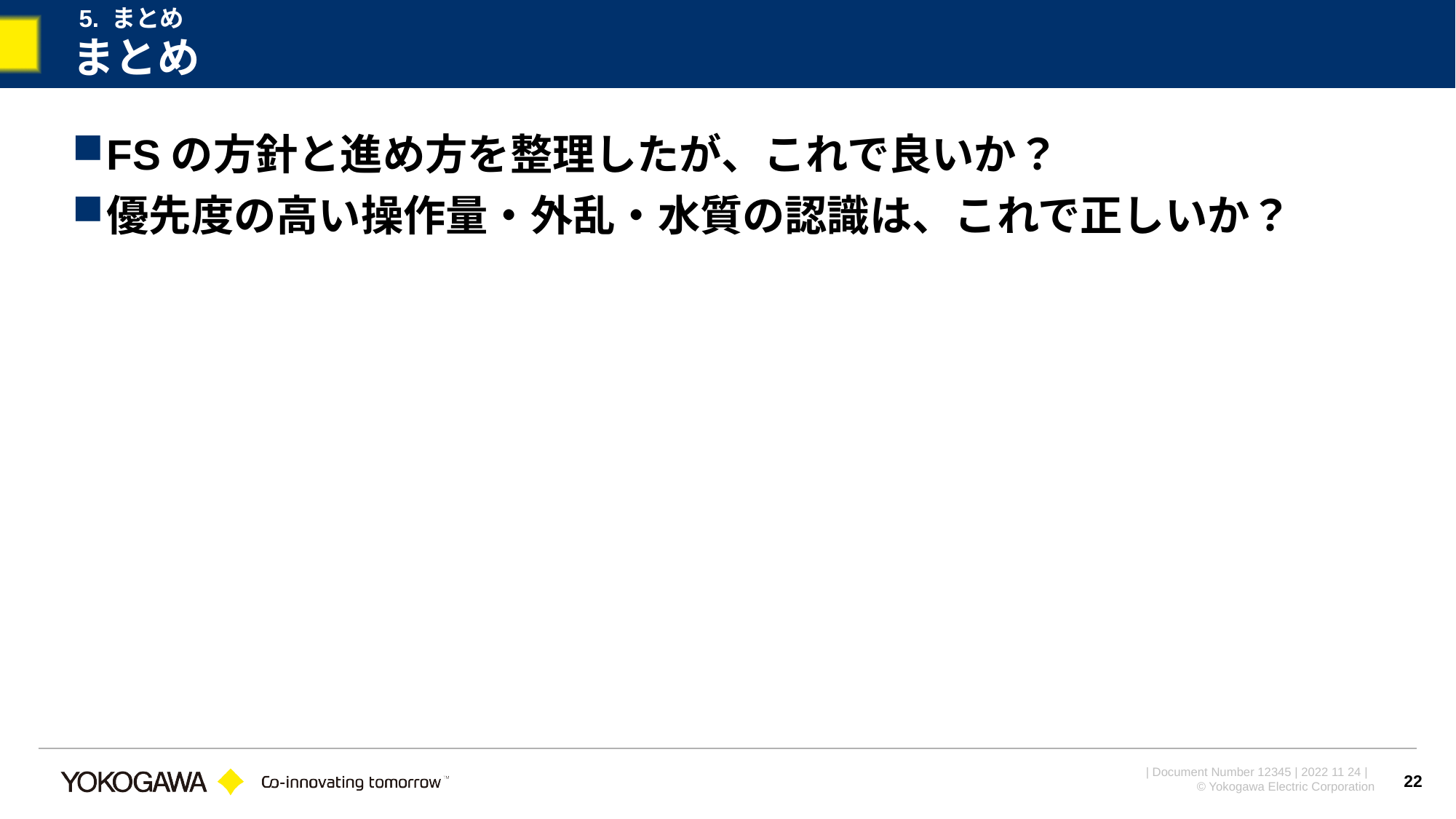

5. まとめ
# まとめ
FSの方針と進め方を整理したが、これで良いか？
優先度の高い操作量・外乱・水質の認識は、これで正しいか？
22